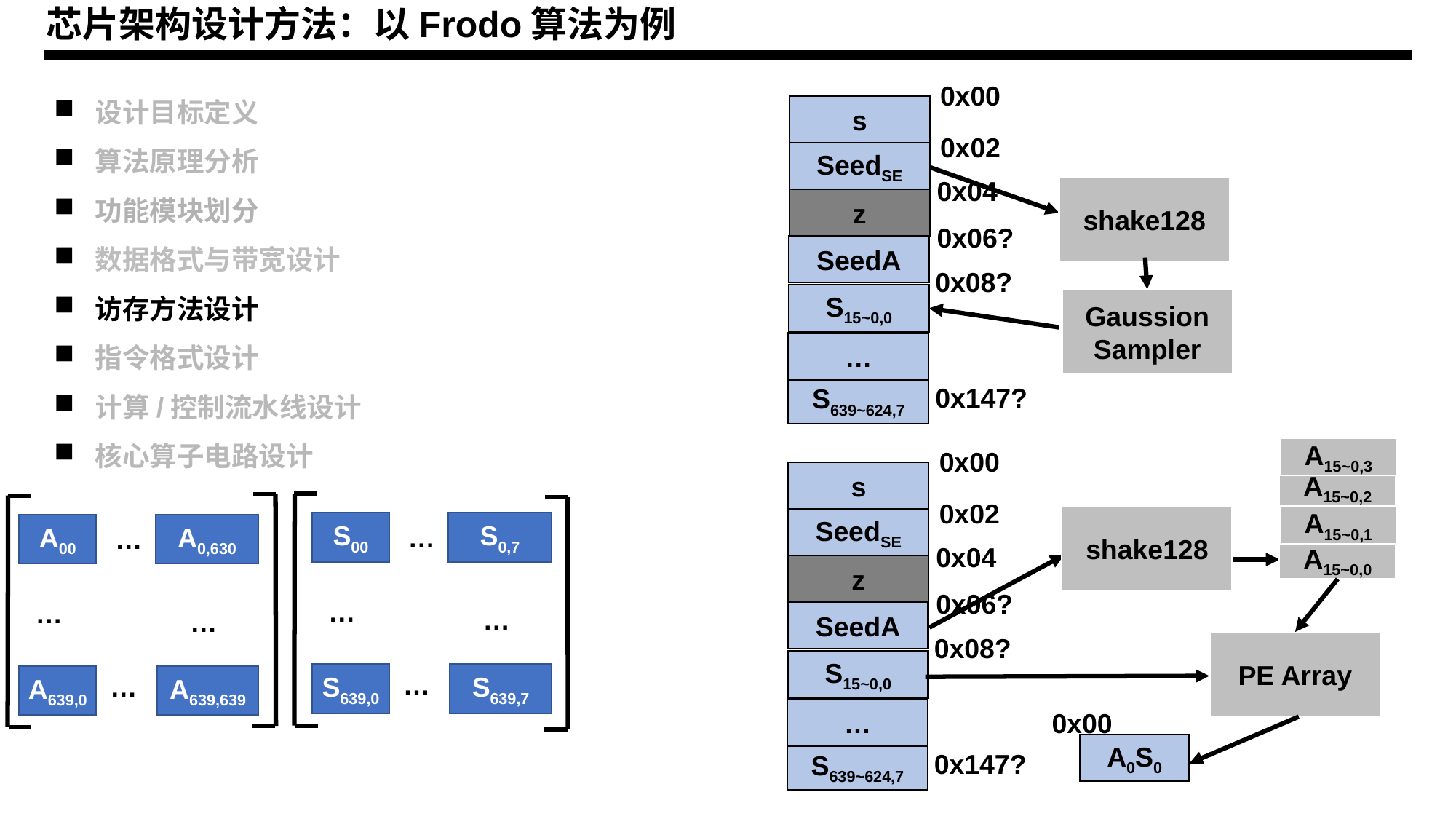

芯片架构设计方法：以Frodo算法为例
设计目标定义
算法原理分析
功能模块划分
数据格式与带宽设计
访存方法设计
指令格式设计
计算/控制流水线设计
核心算子电路设计
0x00
s
0x02
SeedSE
0x04
shake128
z
0x06?
SeedA
0x08?
S15~0,0
Gaussion
Sampler
…
0x147?
S639~624,7
A15~0,3
0x00
s
A15~0,2
0x02
shake128
A15~0,1
SeedSE
S00
S0,7
A00
A0,630
…
…
0x04
A15~0,0
z
0x06?
…
…
…
…
SeedA
0x08?
PE Array
S15~0,0
…
…
S639,0
S639,7
A639,0
A639,639
…
0x00
A0S0
0x147?
S639~624,7